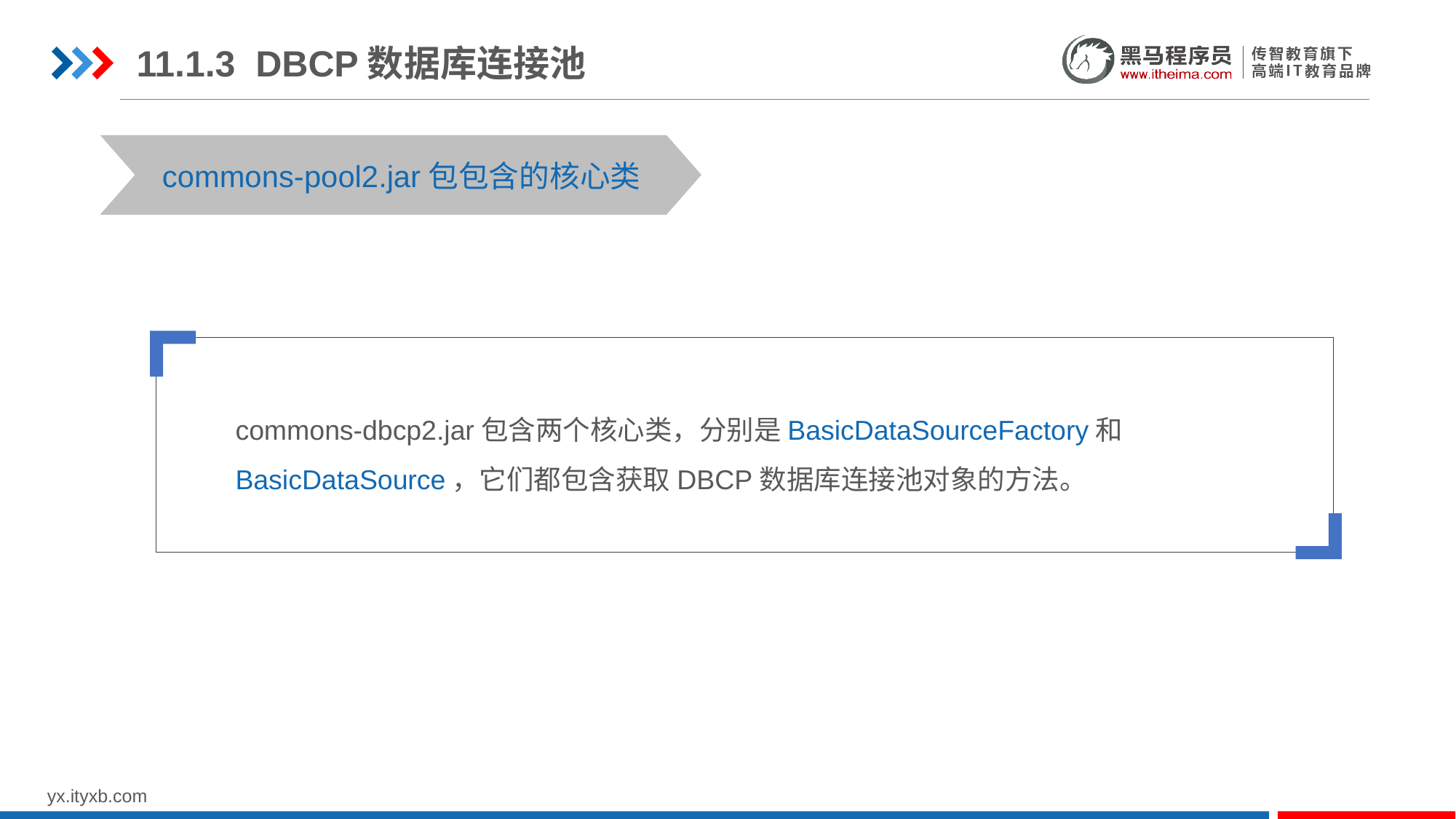

11.1.3  DBCP数据库连接池

STEP  01
STEP  03
commons-pool2.jar包包含的核心类

commons-dbcp2.jar包含两个核心类，分别是BasicDataSourceFactory和BasicDataSource，它们都包含获取DBCP数据库连接池对象的方法。